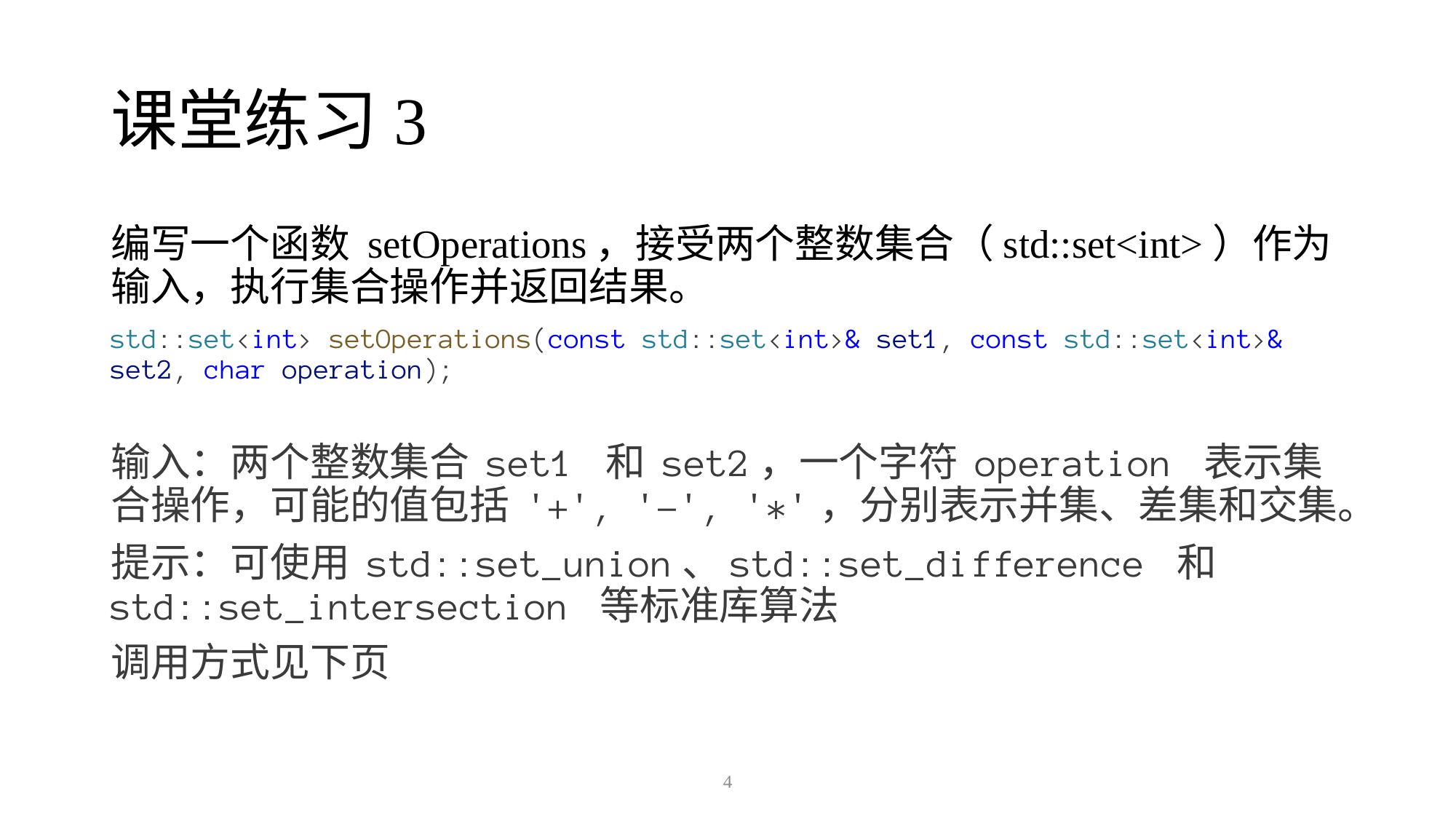

# 课堂练习3
编写一个函数 setOperations，接受两个整数集合（std::set<int>）作为输入，执行集合操作并返回结果。
std::set<int> setOperations(const std::set<int>& set1, const std::set<int>& set2, char operation);
输入：两个整数集合 set1 和 set2，一个字符 operation 表示集合操作，可能的值包括 '+', '-', '*'，分别表示并集、差集和交集。
提示：可使用 std::set_union、std::set_difference 和 std::set_intersection 等标准库算法
调用方式见下页

4